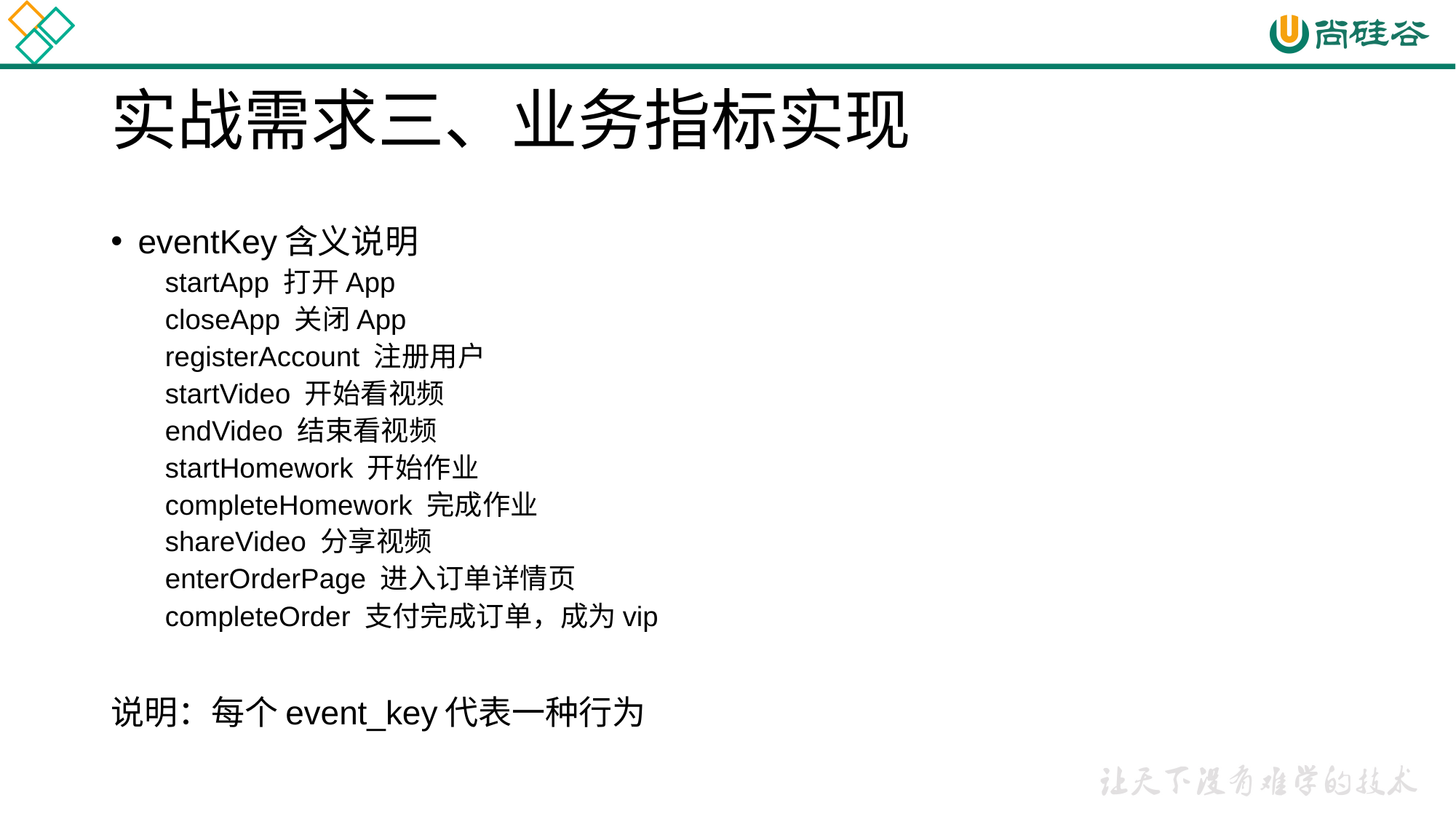

# 实战需求三、业务指标实现
eventKey含义说明
startApp 打开App
closeApp 关闭App
registerAccount 注册用户
startVideo 开始看视频
endVideo 结束看视频
startHomework 开始作业
completeHomework 完成作业
shareVideo 分享视频
enterOrderPage 进入订单详情页
completeOrder 支付完成订单，成为vip

说明：每个event_key代表一种行为